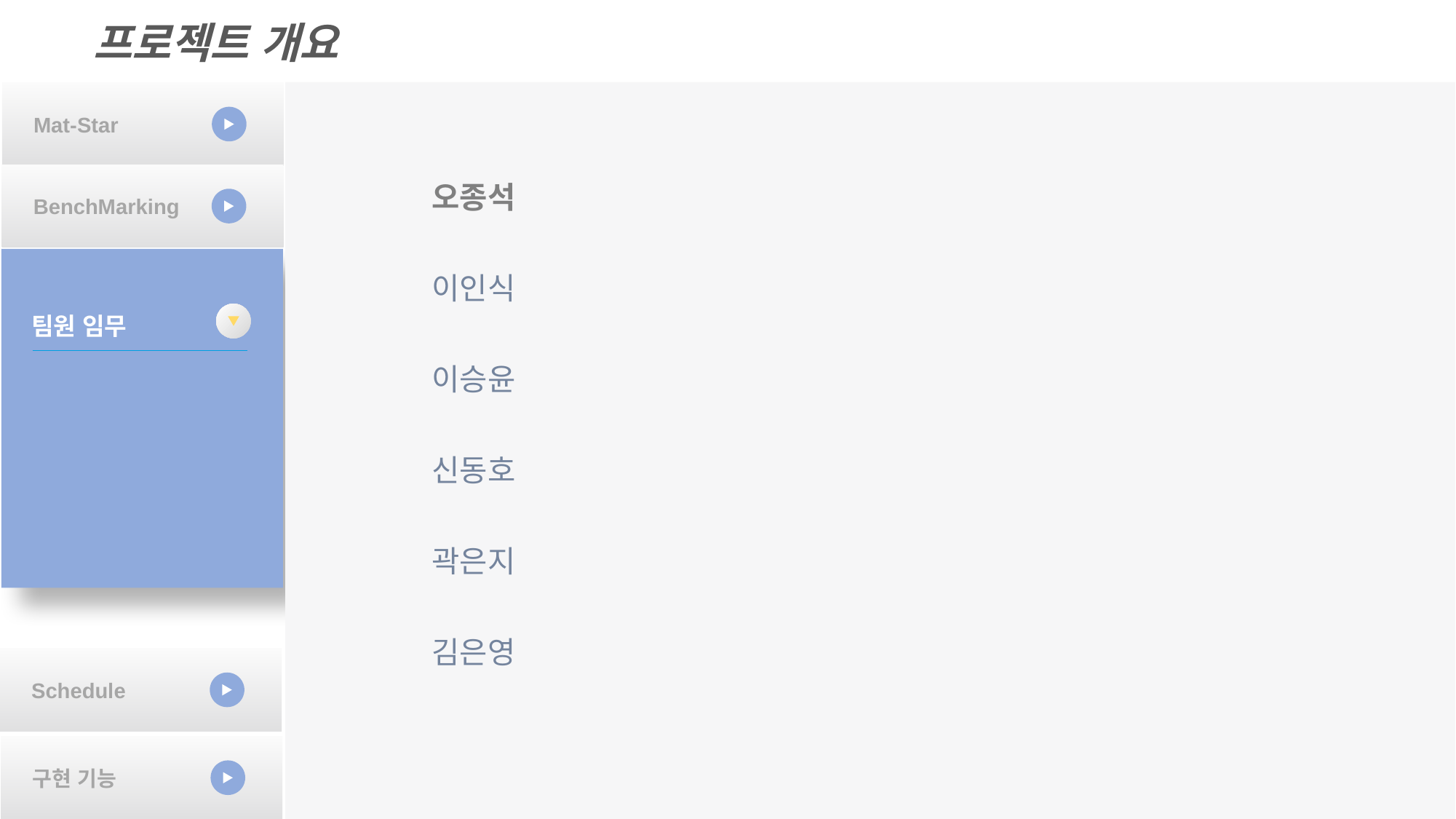

프로젝트 개요

Mat-Star

오종석
이인식
이승윤
신동호
곽은지
김은영
BenchMarking

팀원 임무

Schedule

구현 기능